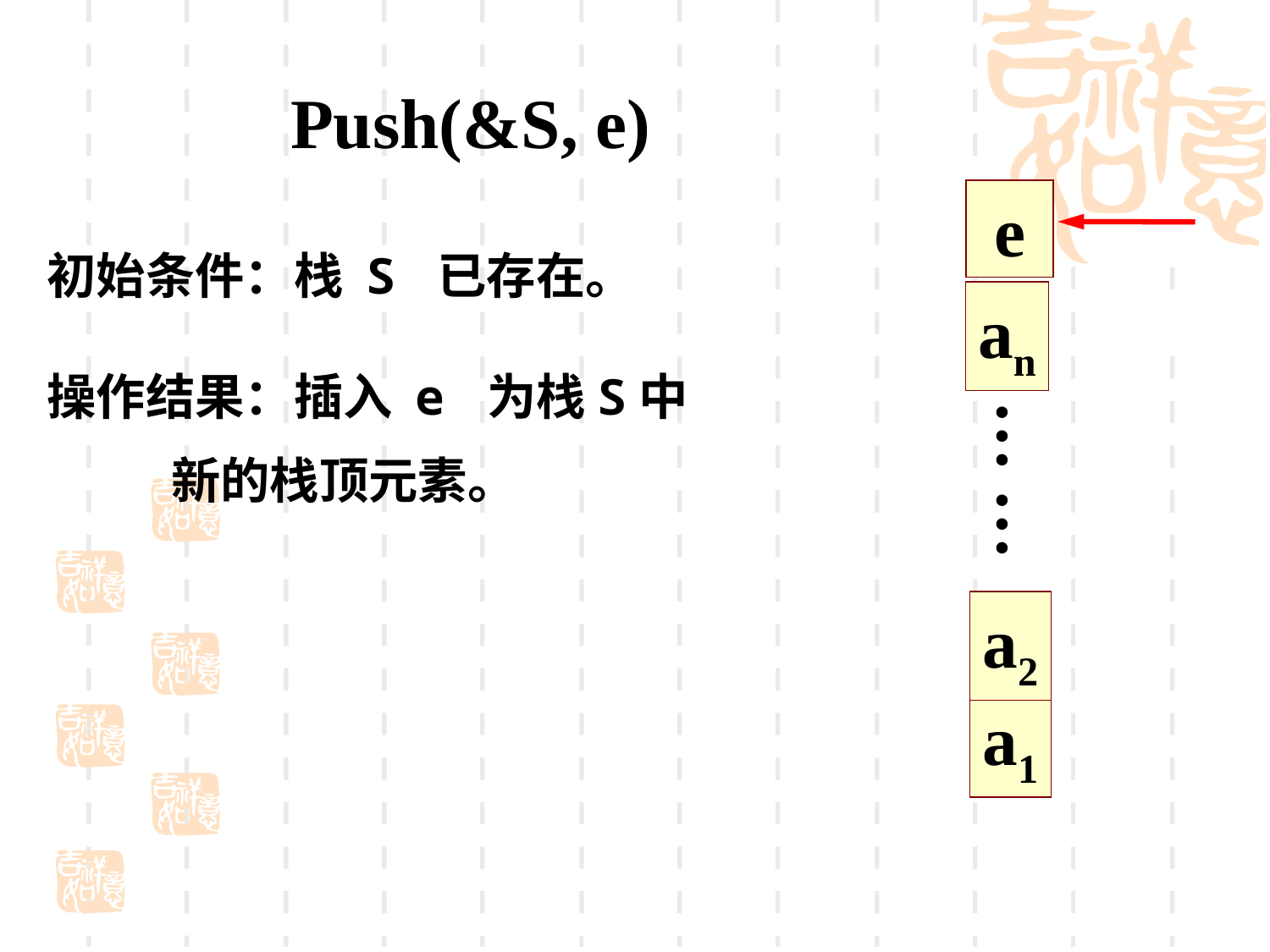

Push(&S, e)

e
初始条件：栈 S 已存在。

an
操作结果：插入 e 为栈S中
          新的栈顶元素。
… …
a2
a1